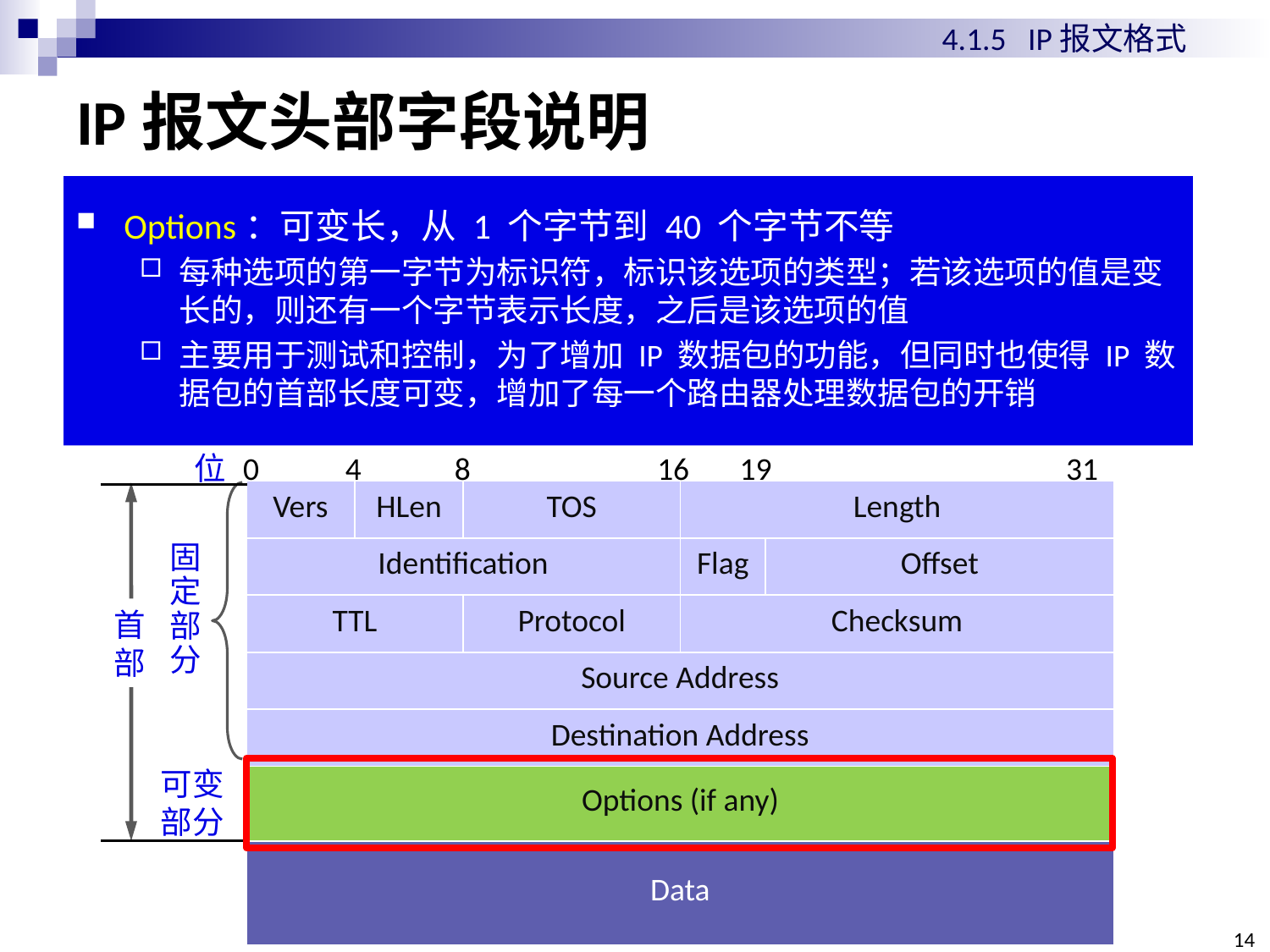

4.1.5   IP报文格式
# IP报文头部字段说明
Options：可变长，从 1 个字节到 40 个字节不等
每种选项的第一字节为标识符，标识该选项的类型；若该选项的值是变长的，则还有一个字节表示长度，之后是该选项的值
主要用于测试和控制，为了增加 IP 数据包的功能，但同时也使得 IP 数据包的首部长度可变，增加了每一个路由器处理数据包的开销
位
0            4             8                          16       19                                         31
| Vers | HLen | TOS | Length |  |
| --- | --- | --- | --- | --- |
| Identification |  |  | Flag | Offset |
| TTL |  | Protocol | Checksum |  |
| Source Address |  |  |  |  |
| Destination Address |  |  |  |  |
| Options (if any) |  |  |  |  |
| Data |  |  |  |  |

首
部
固
定
部
分
可变
部分

14